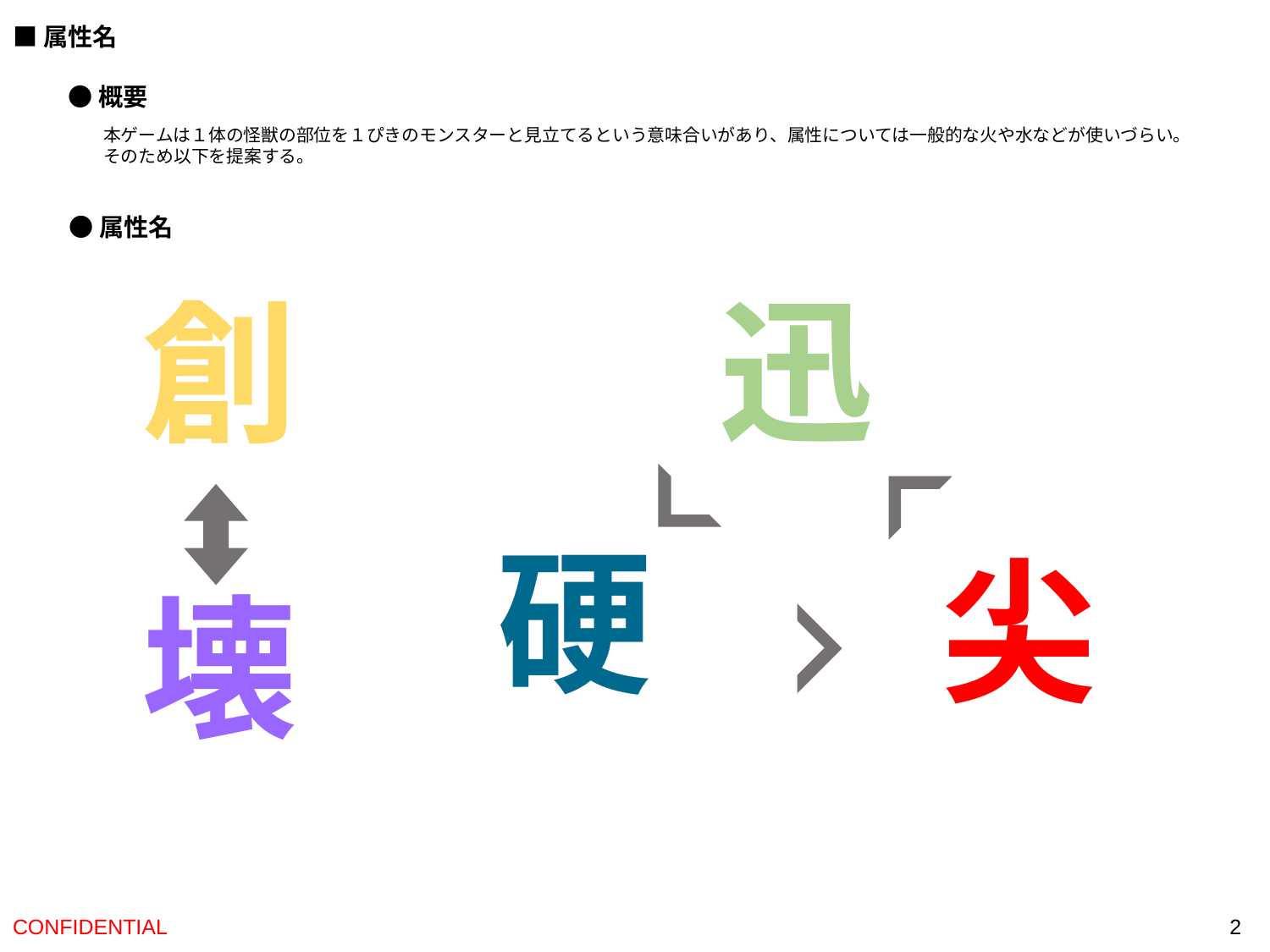

■属性名
●概要
本ゲームは１体の怪獣の部位を１ぴきのモンスターと見立てるという意味合いがあり、属性については一般的な火や水などが使いづらい。
そのため以下を提案する。
●属性名
創
迅

硬
尖

壊
2
CONFIDENTIAL